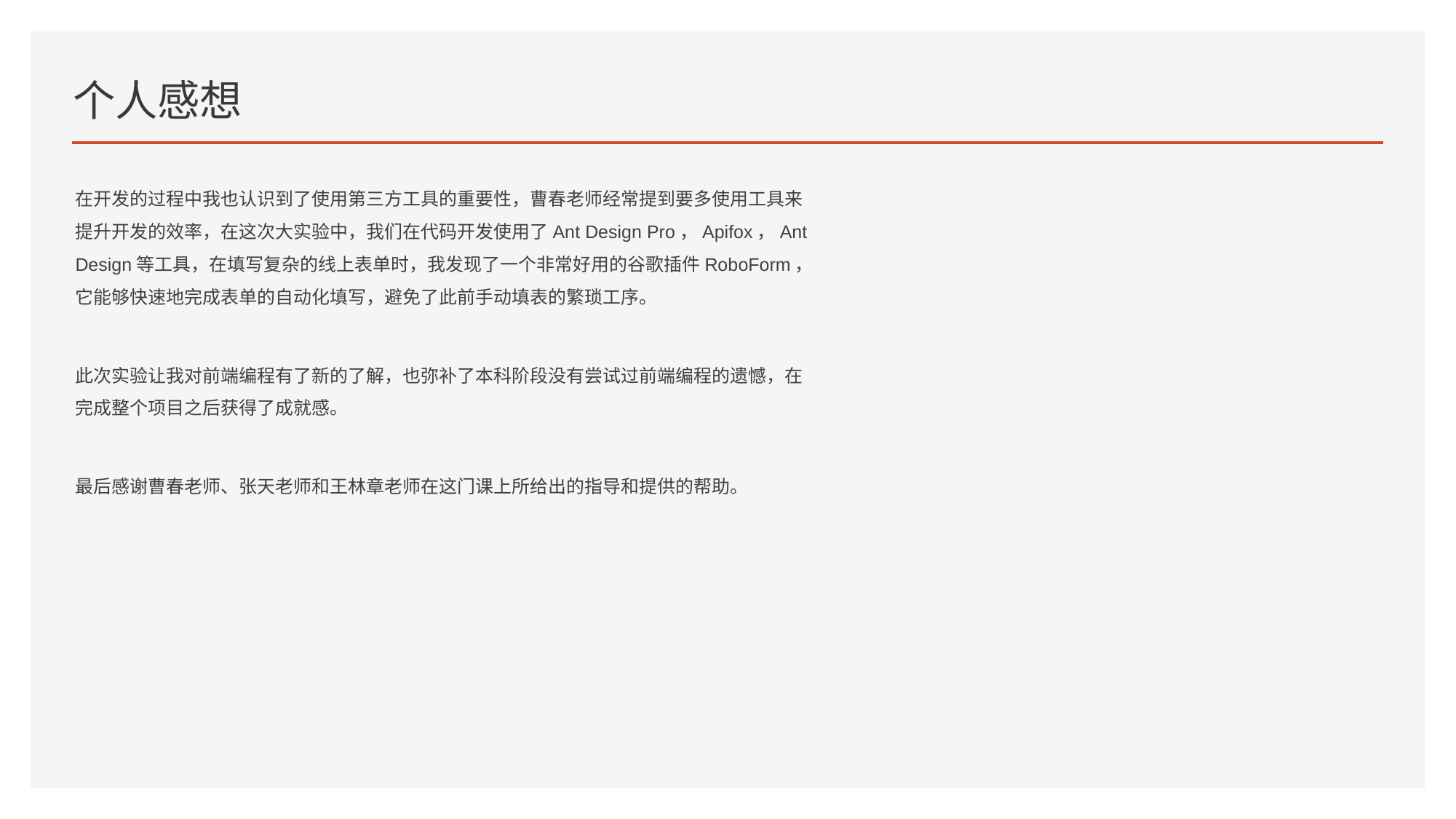

# 个人感想
在开发的过程中我也认识到了使用第三方工具的重要性，曹春老师经常提到要多使用工具来提升开发的效率，在这次大实验中，我们在代码开发使用了Ant Design Pro，Apifox，Ant Design等工具，在填写复杂的线上表单时，我发现了一个非常好用的谷歌插件RoboForm，它能够快速地完成表单的自动化填写，避免了此前手动填表的繁琐工序。
此次实验让我对前端编程有了新的了解，也弥补了本科阶段没有尝试过前端编程的遗憾，在完成整个项目之后获得了成就感。
最后感谢曹春老师、张天老师和王林章老师在这门课上所给出的指导和提供的帮助。